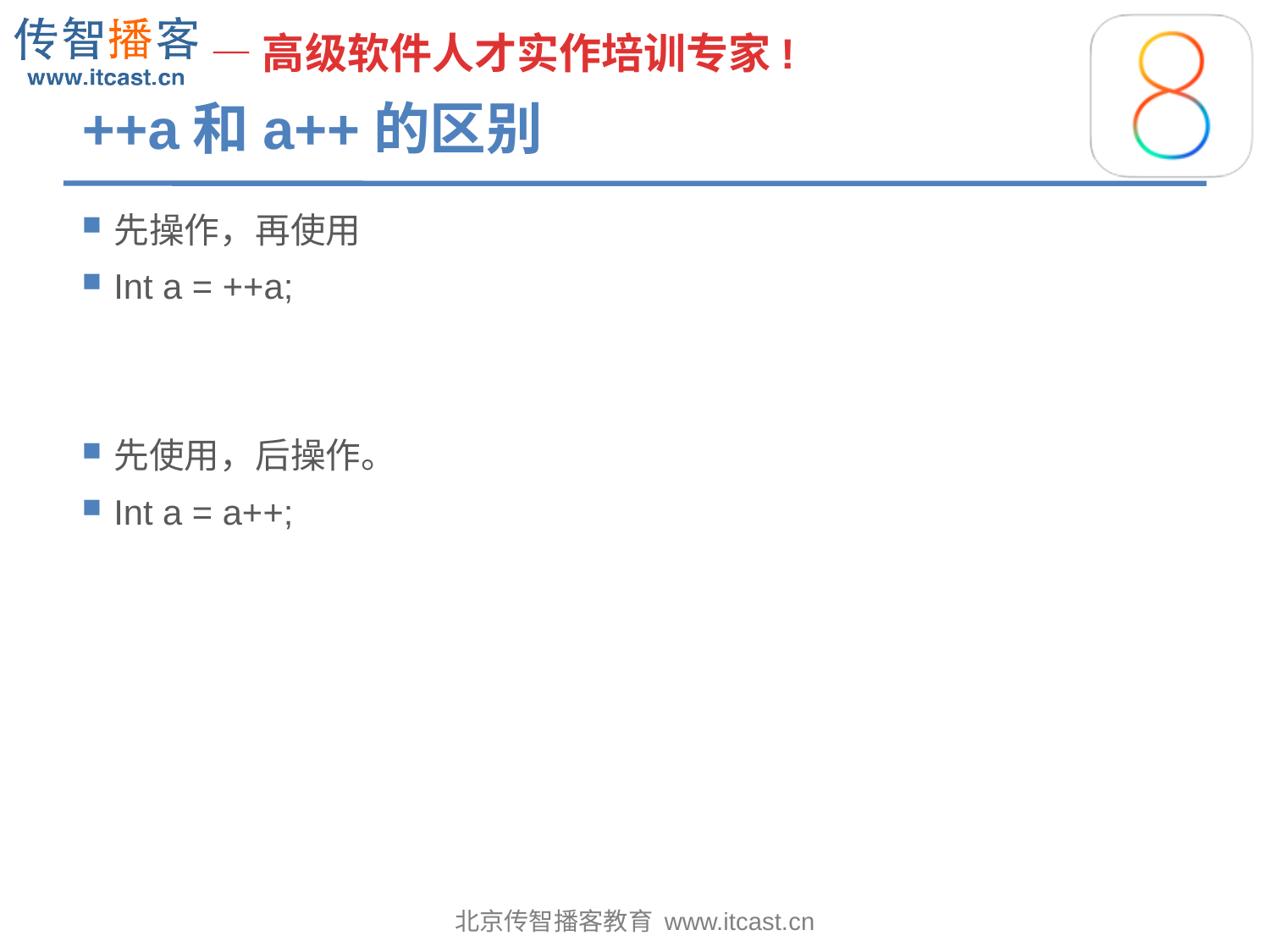

# ++a和a++的区别
先操作，再使用
Int a = ++a;

先使用，后操作。
Int a = a++;